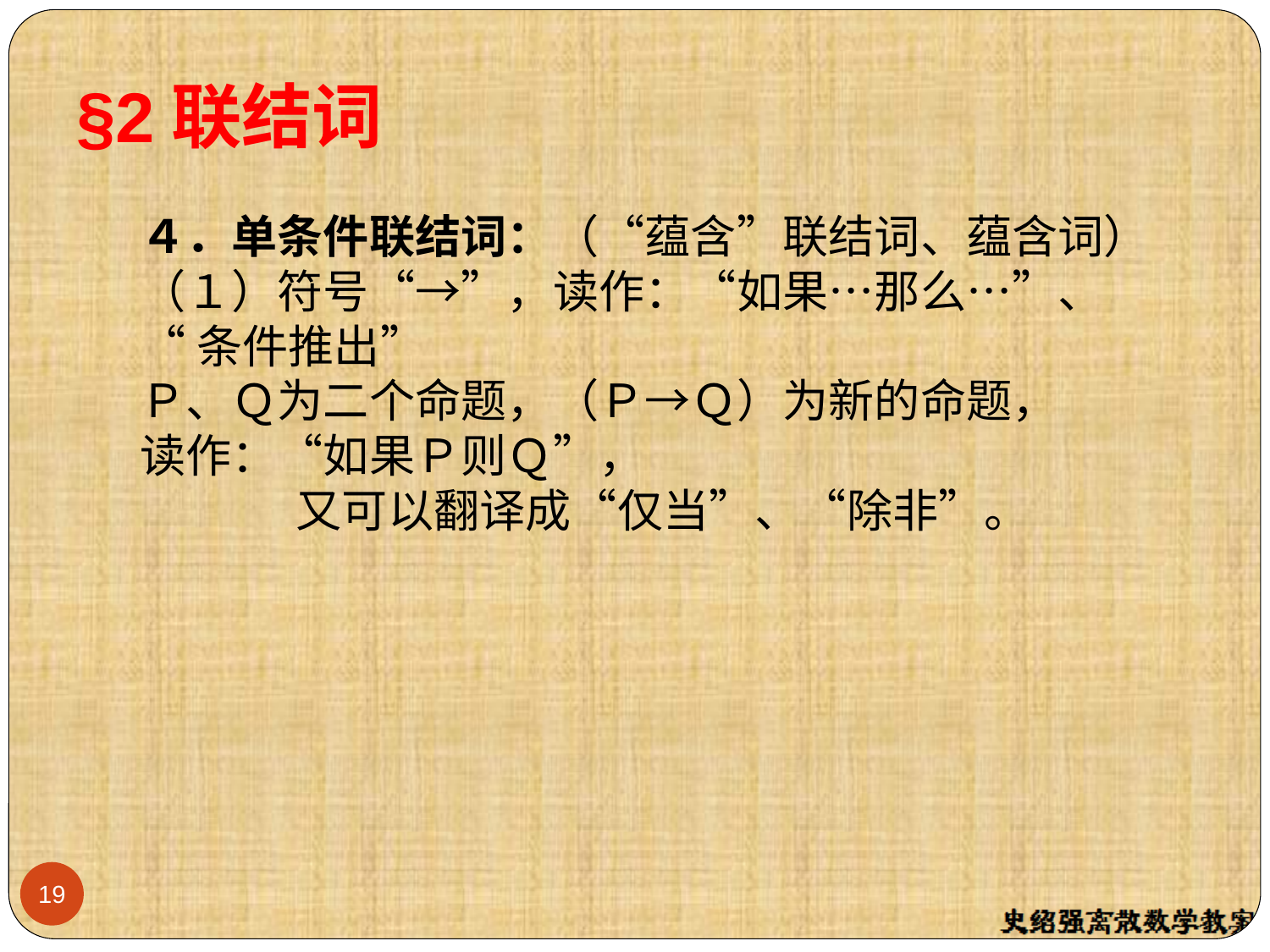

４．单条件联结词：（“蕴含”联结词、蕴含词）
（１）符号“→”，读作：“如果…那么…”、
“条件推出”
Ｐ、Ｑ为二个命题，（Ｐ→Ｑ）为新的命题，
读作：“如果Ｐ则Ｑ”，
              又可以翻译成“仅当”、“除非”。
§2联结词

19